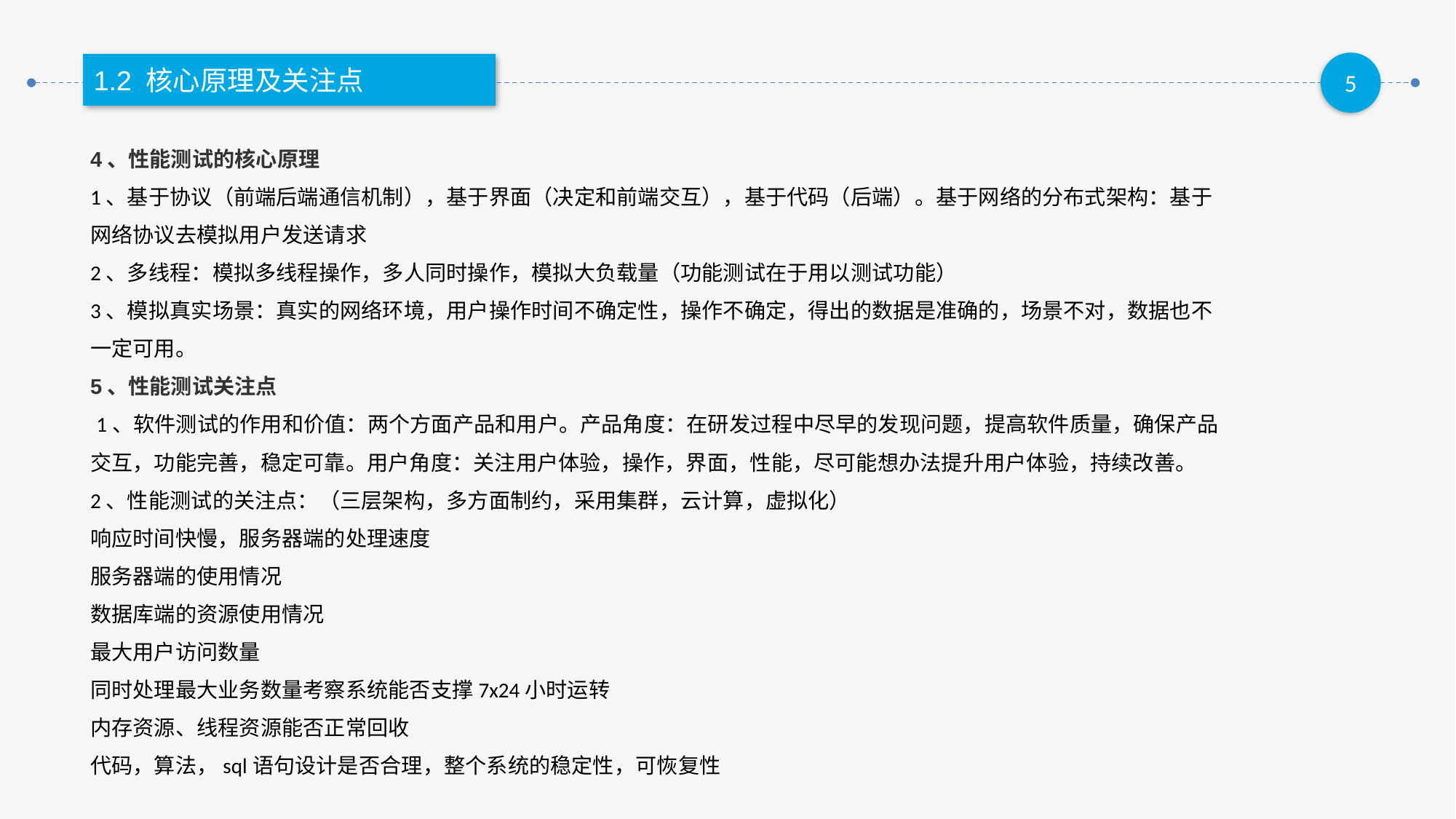

1.2 核心原理及关注点
4、性能测试的核心原理
1、基于协议（前端后端通信机制），基于界面（决定和前端交互），基于代码（后端）。基于网络的分布式架构：基于网络协议去模拟用户发送请求
2、多线程：模拟多线程操作，多人同时操作，模拟大负载量（功能测试在于用以测试功能）
3、模拟真实场景：真实的网络环境，用户操作时间不确定性，操作不确定，得出的数据是准确的，场景不对，数据也不一定可用。
5、性能测试关注点
 1、软件测试的作用和价值：两个方面产品和用户。产品角度：在研发过程中尽早的发现问题，提高软件质量，确保产品交互，功能完善，稳定可靠。用户角度：关注用户体验，操作，界面，性能，尽可能想办法提升用户体验，持续改善。
2、性能测试的关注点：（三层架构，多方面制约，采用集群，云计算，虚拟化）
响应时间快慢，服务器端的处理速度
服务器端的使用情况
数据库端的资源使用情况
最大用户访问数量
同时处理最大业务数量考察系统能否支撑7x24小时运转
内存资源、线程资源能否正常回收
代码，算法，sql语句设计是否合理，整个系统的稳定性，可恢复性